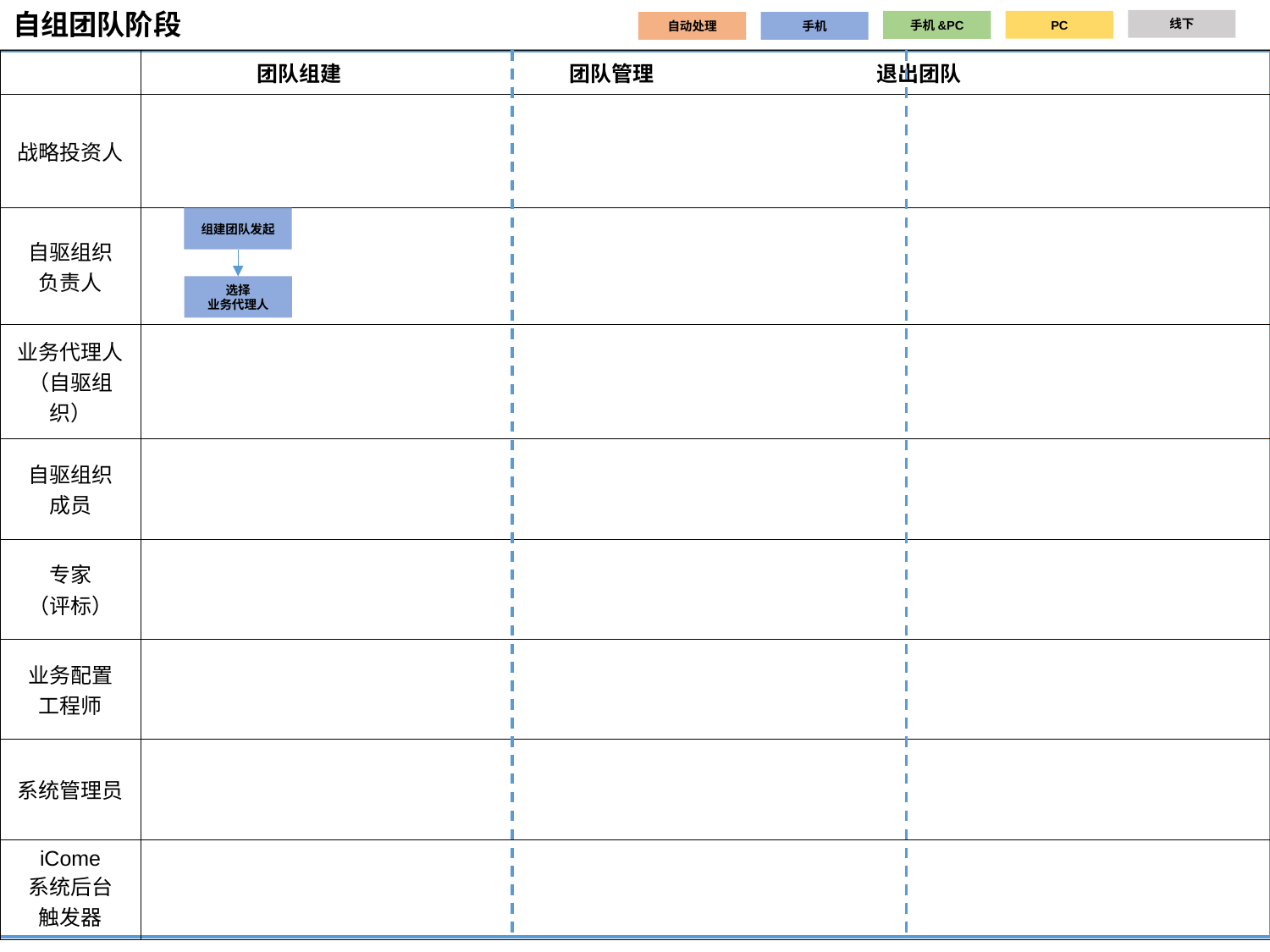

# 自组团队阶段
线下
PC
手机&PC
自动处理
手机
|  | 团队组建 团队管理 退出团队 |
| --- | --- |
| 战略投资人 |  |
| 自驱组织 负责人 |  |
| 业务代理人 （自驱组织） |  |
| 自驱组织 成员 |  |
| 专家 （评标） |  |
| 业务配置 工程师 |  |
| 系统管理员 |  |
| iCome 系统后台 触发器 |  |
|  |
| --- |
组建团队发起
选择
业务代理人